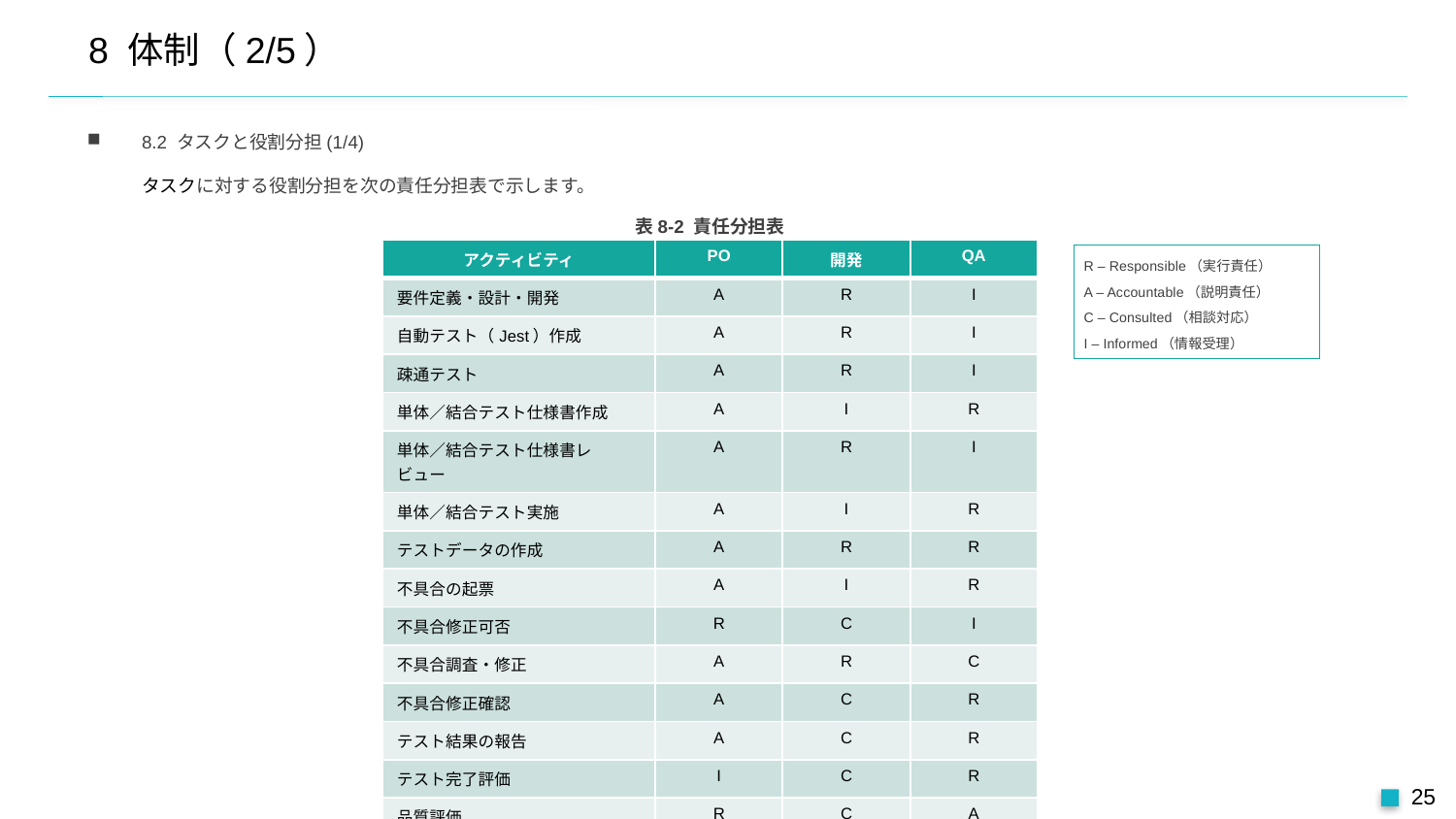

# 8 体制（2/5）
8.2 タスクと役割分担(1/4)
タスクに対する役割分担を次の責任分担表で示します。

表8-2 責任分担表
| アクティビティ | PO | 開発 | QA |
| --- | --- | --- | --- |
| 要件定義・設計・開発 | A | R | I |
| 自動テスト（Jest）作成 | A | R | I |
| 疎通テスト | A | R | I |
| 単体／結合テスト仕様書作成 | A | I | R |
| 単体／結合テスト仕様書レビュー | A | R | I |
| 単体／結合テスト実施 | A | I | R |
| テストデータの作成 | A | R | R |
| 不具合の起票 | A | I | R |
| 不具合修正可否 | R | C | I |
| 不具合調査・修正 | A | R | C |
| 不具合修正確認 | A | C | R |
| テスト結果の報告 | A | C | R |
| テスト完了評価 | I | C | R |
| 品質評価 | R | C | A |
| 品質分析資料の作成 | R | I | C |
R – Responsible（実行責任）
A – Accountable（説明責任）
C – Consulted（相談対応）
I – Informed（情報受理）